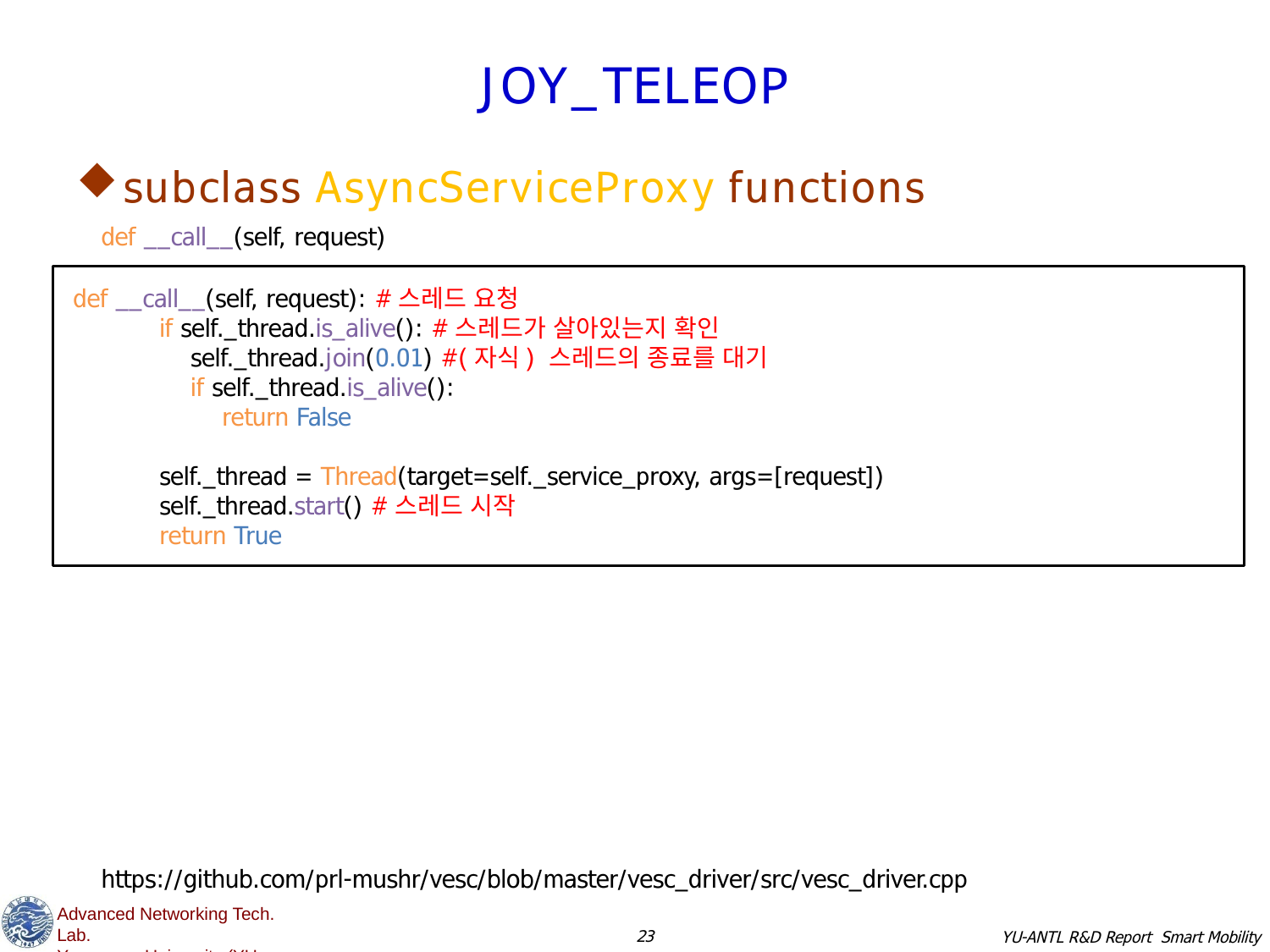

# JOY_TELEOP
subclass AsyncServiceProxy functions
def __call__(self, request)

 def __call__(self, request): #스레드 요청
            if self._thread.is_alive(): #스레드가 살아있는지 확인
                self._thread.join(0.01) #(자식) 스레드의 종료를 대기
                if self._thread.is_alive():
                    return False

            self._thread = Thread(target=self._service_proxy, args=[request])
            self._thread.start() #스레드 시작
            return True

https://github.com/prl-mushr/vesc/blob/master/vesc_driver/src/vesc_driver.cpp